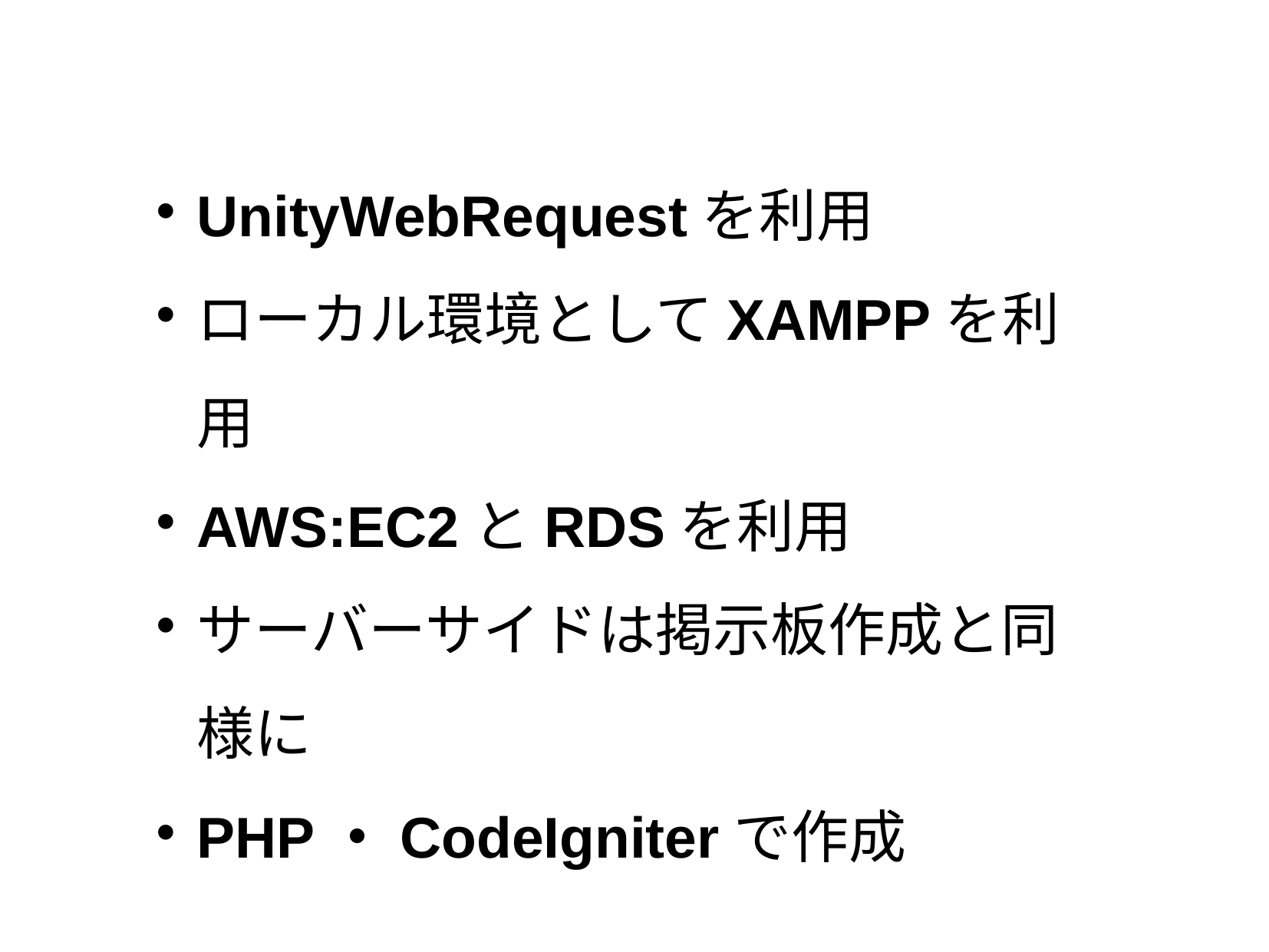

UnityWebRequestを利用
ローカル環境としてXAMPPを利用
AWS:EC2とRDSを利用
サーバーサイドは掲示板作成と同様に
PHP・CodeIgniterで作成